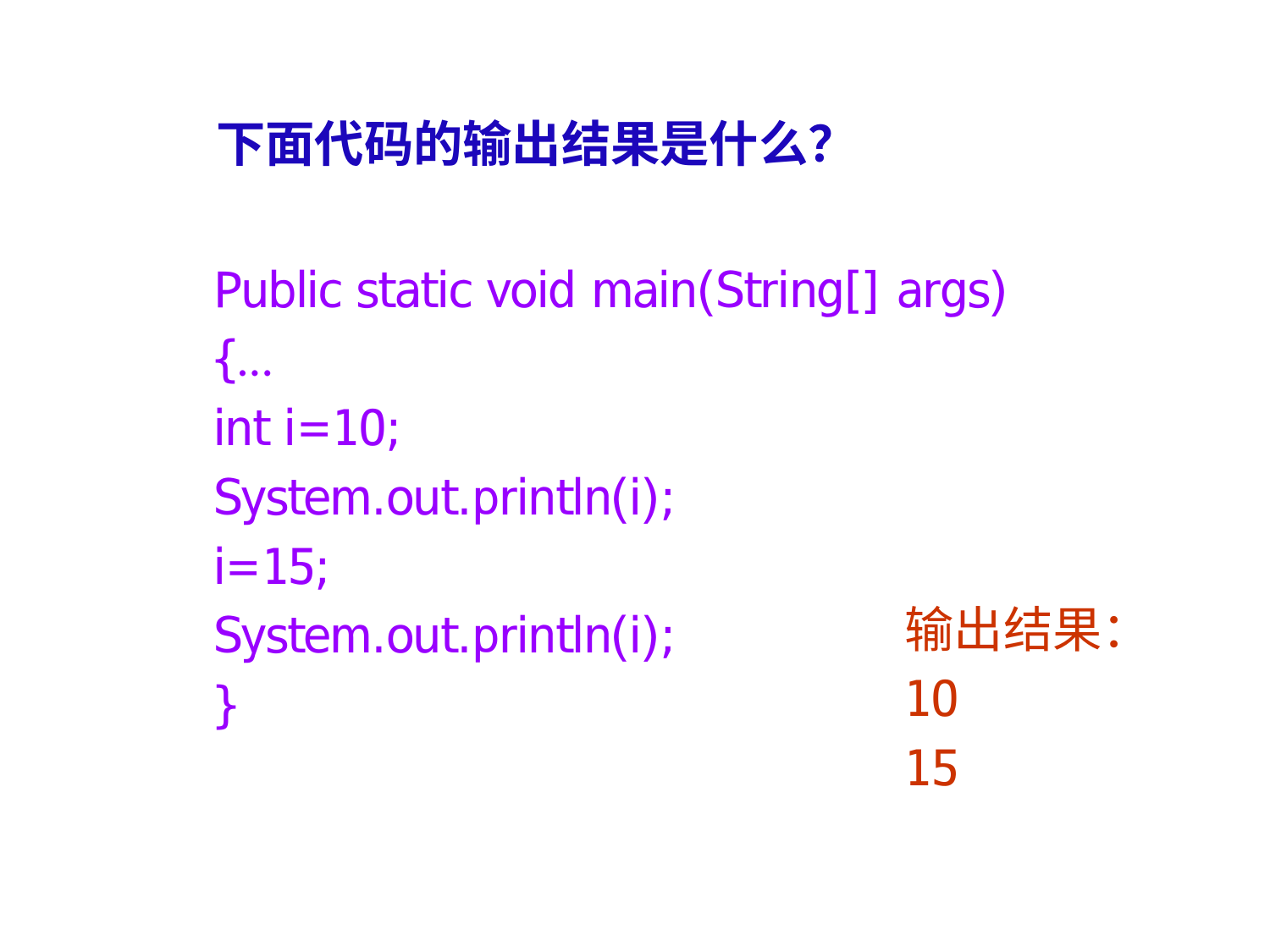

下面代码的输出结果是什么？

Public static void main(String[] args)
{…
int i=10;
System.out.println(i);
i=15;
System.out.println(i);
}
输出结果：
10
15